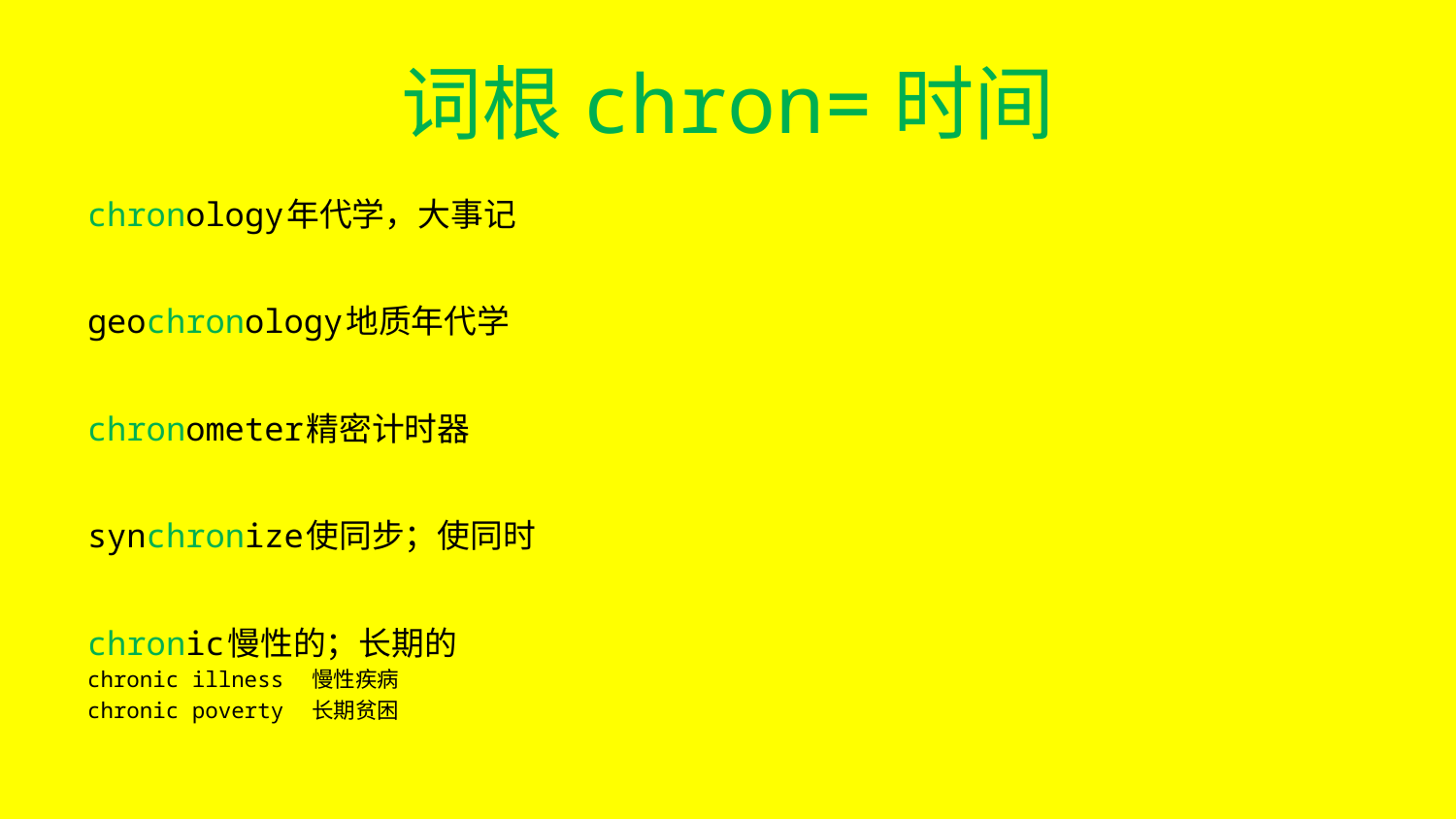

# 词根chron=时间

chronology年代学，大事记

geochronology地质年代学

chronometer精密计时器

synchronize使同步；使同时

chronic慢性的；长期的
chronic illness  慢性疾病
chronic poverty  长期贫困